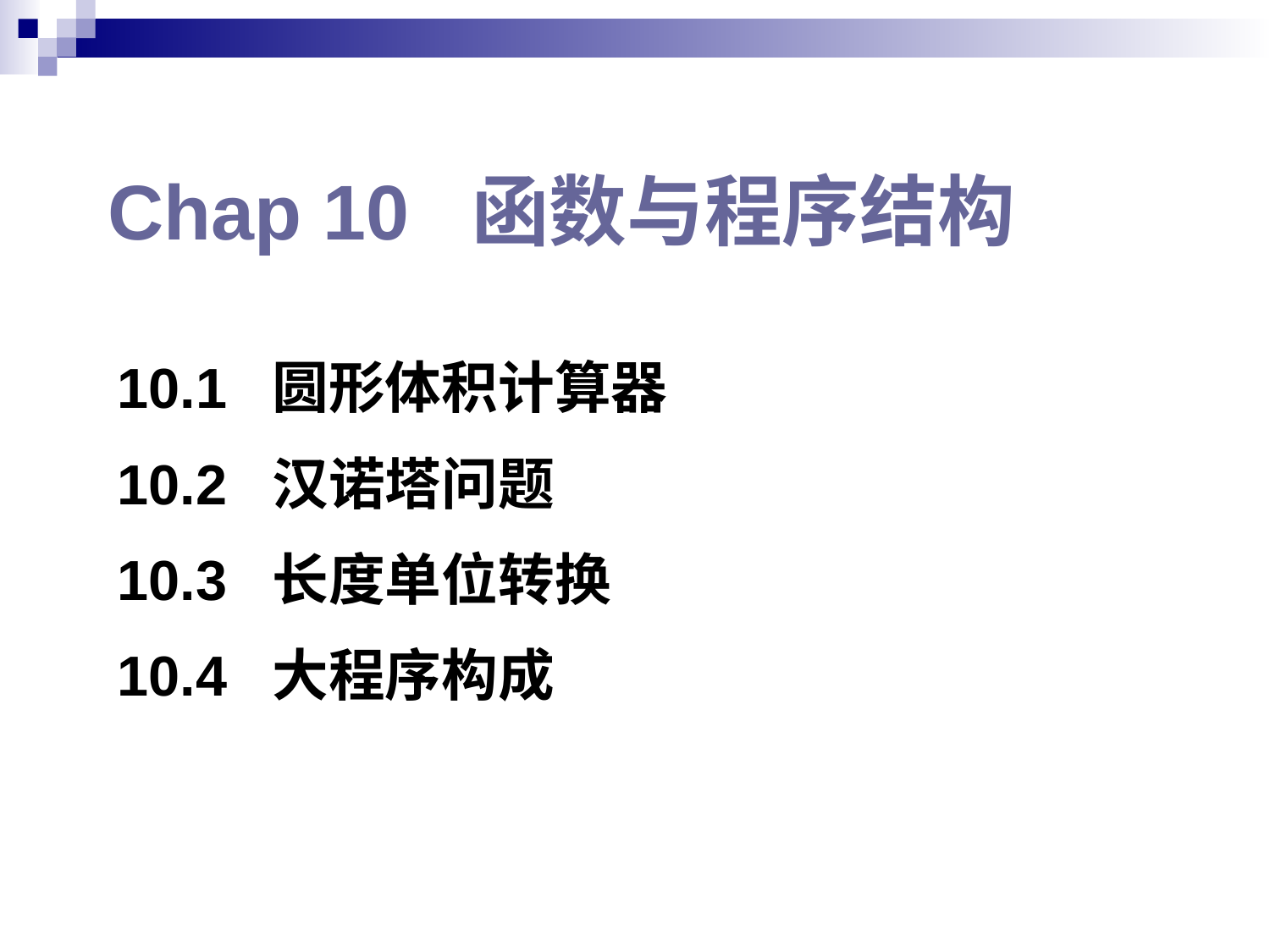

# Chap 10  函数与程序结构
10.1  圆形体积计算器
10.2  汉诺塔问题
10.3  长度单位转换
10.4  大程序构成